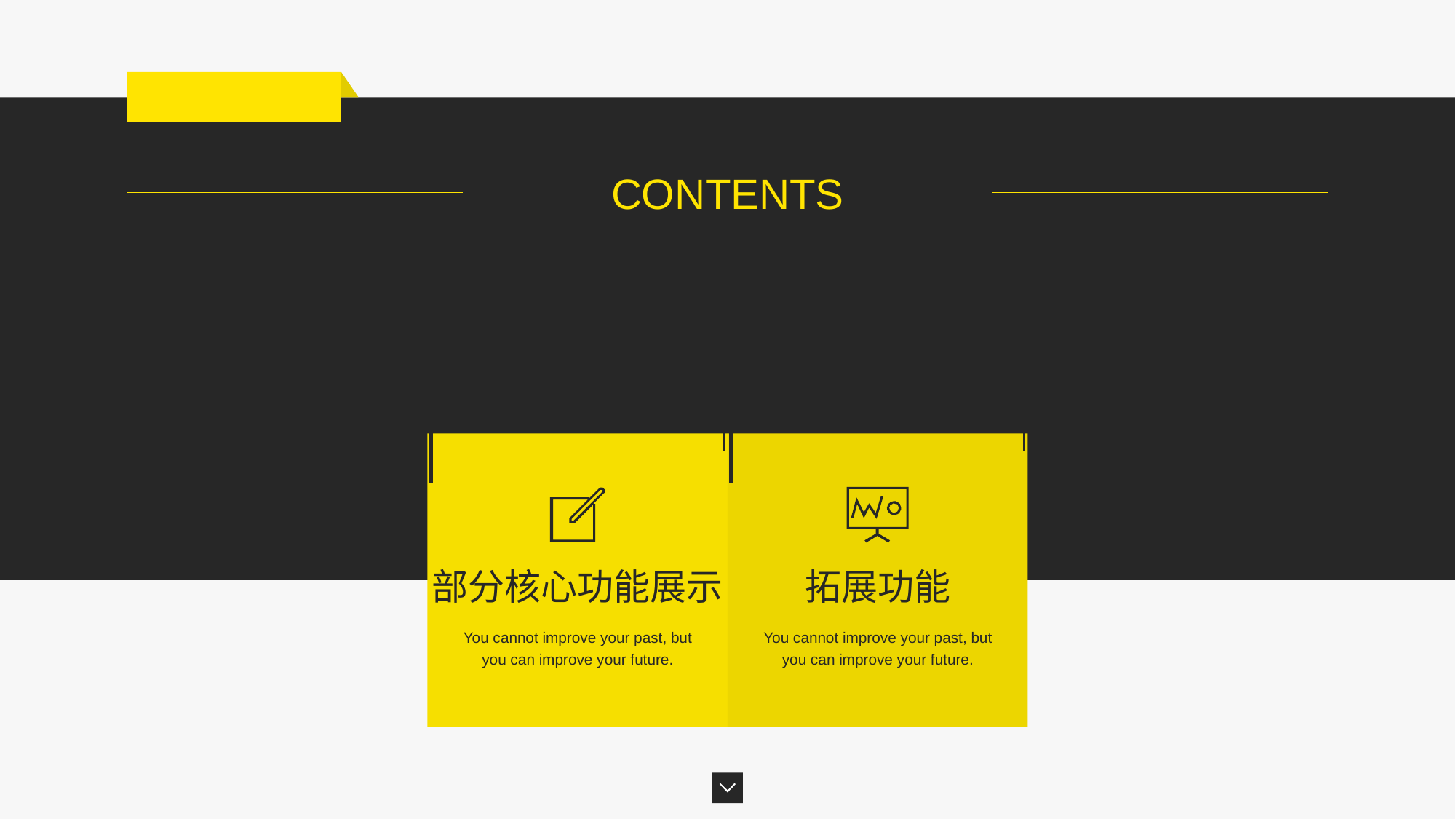

CONTENTS

部分核心功能展示
拓展功能
You cannot improve your past, but you can improve your future.
You cannot improve your past, but you can improve your future.